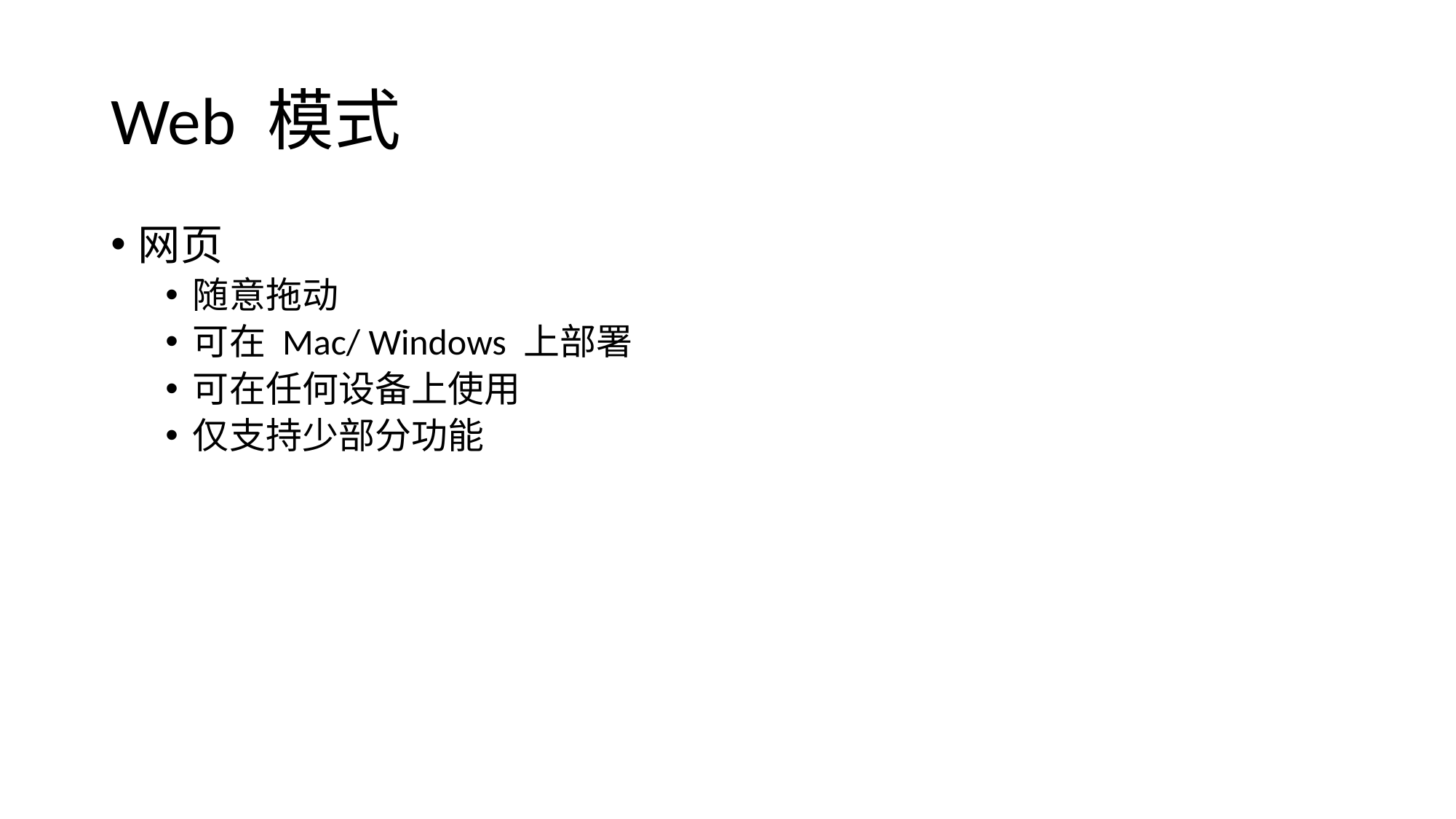

# Web 模式
网页
随意拖动
可在 Mac/ Windows 上部署
可在任何设备上使用
仅支持少部分功能